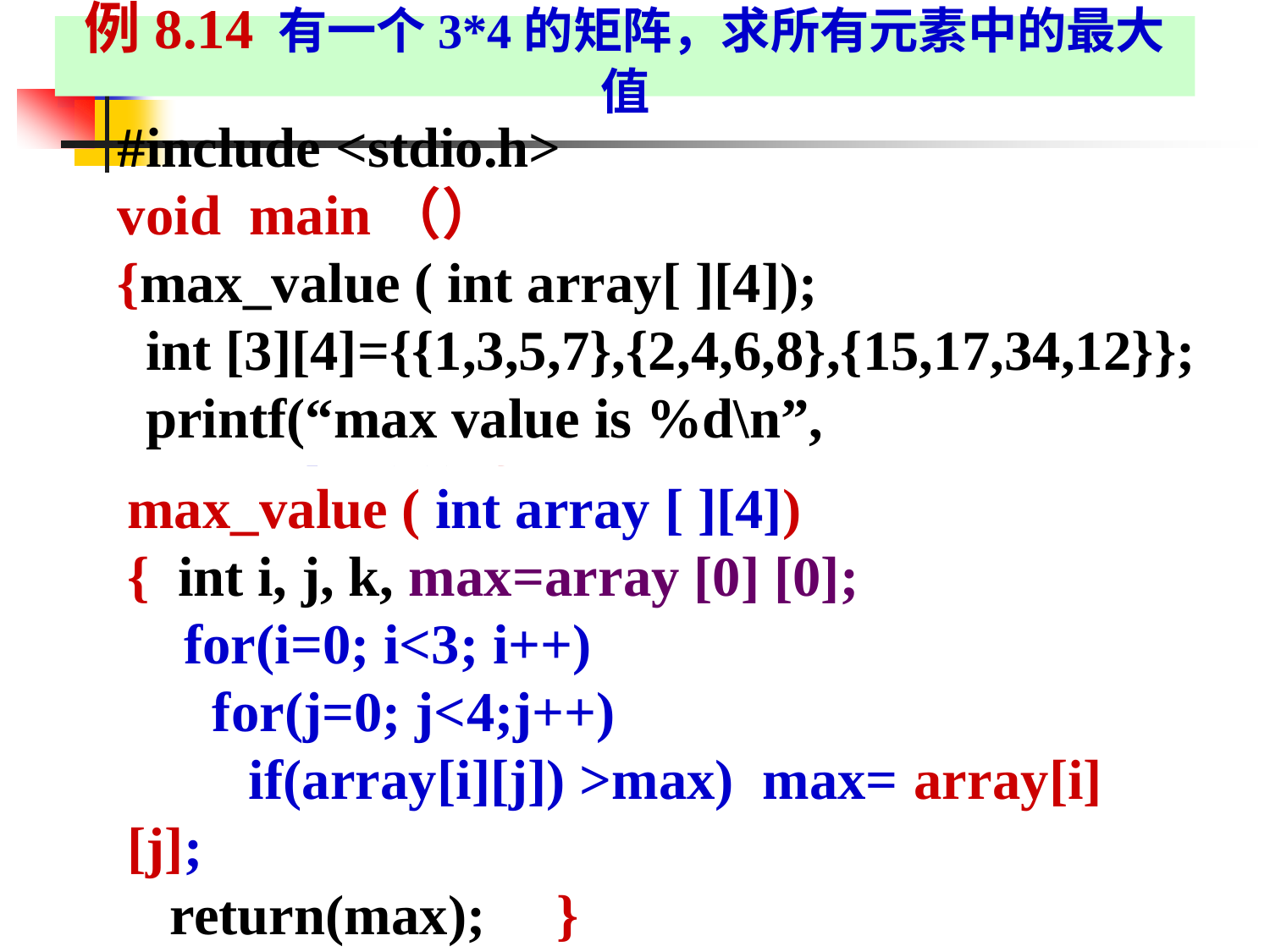

例8.14 有一个3*4的矩阵，求所有元素中的最大值
#include <stdio.h>
void  main（）
{max_value ( int array[ ][4]);
  int [3][4]={{1,3,5,7},{2,4,6,8},{15,17,34,12}};
  printf(“max value is %d\n”, max_value(a)); }
max_value ( int array [ ][4])
{  int i, j, k, max=array [0] [0];
    for(i=0; i<3; i++)
      for(j=0; j<4;j++)
　    if(array[i][j]) >max)  max= array[i][j];
   return(max);     }